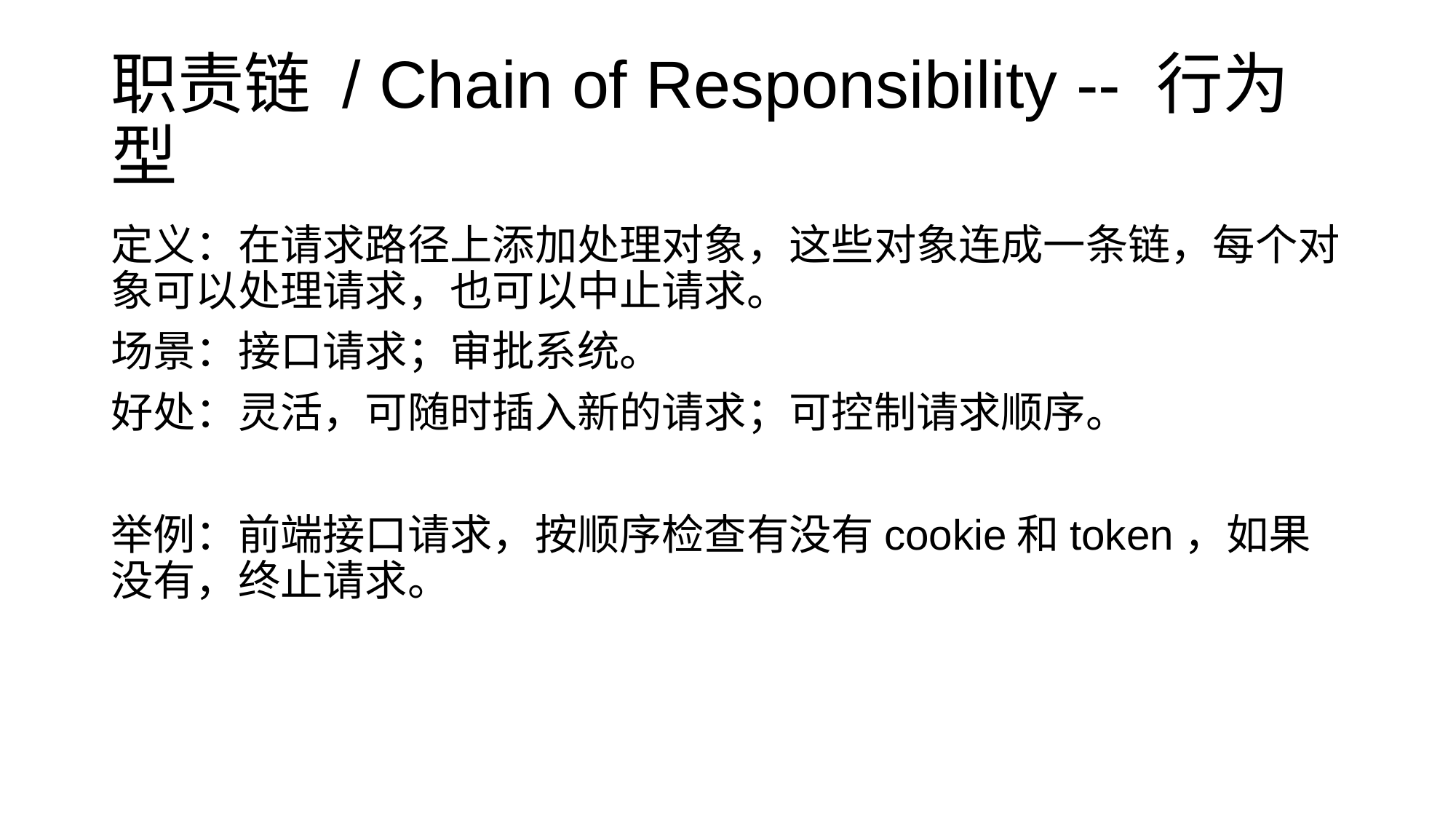

# 职责链 / Chain of Responsibility -- 行为型
定义：在请求路径上添加处理对象，这些对象连成一条链，每个对象可以处理请求，也可以中止请求。
场景：接口请求；审批系统。
好处：灵活，可随时插入新的请求；可控制请求顺序。

举例：前端接口请求，按顺序检查有没有cookie和token，如果没有，终止请求。